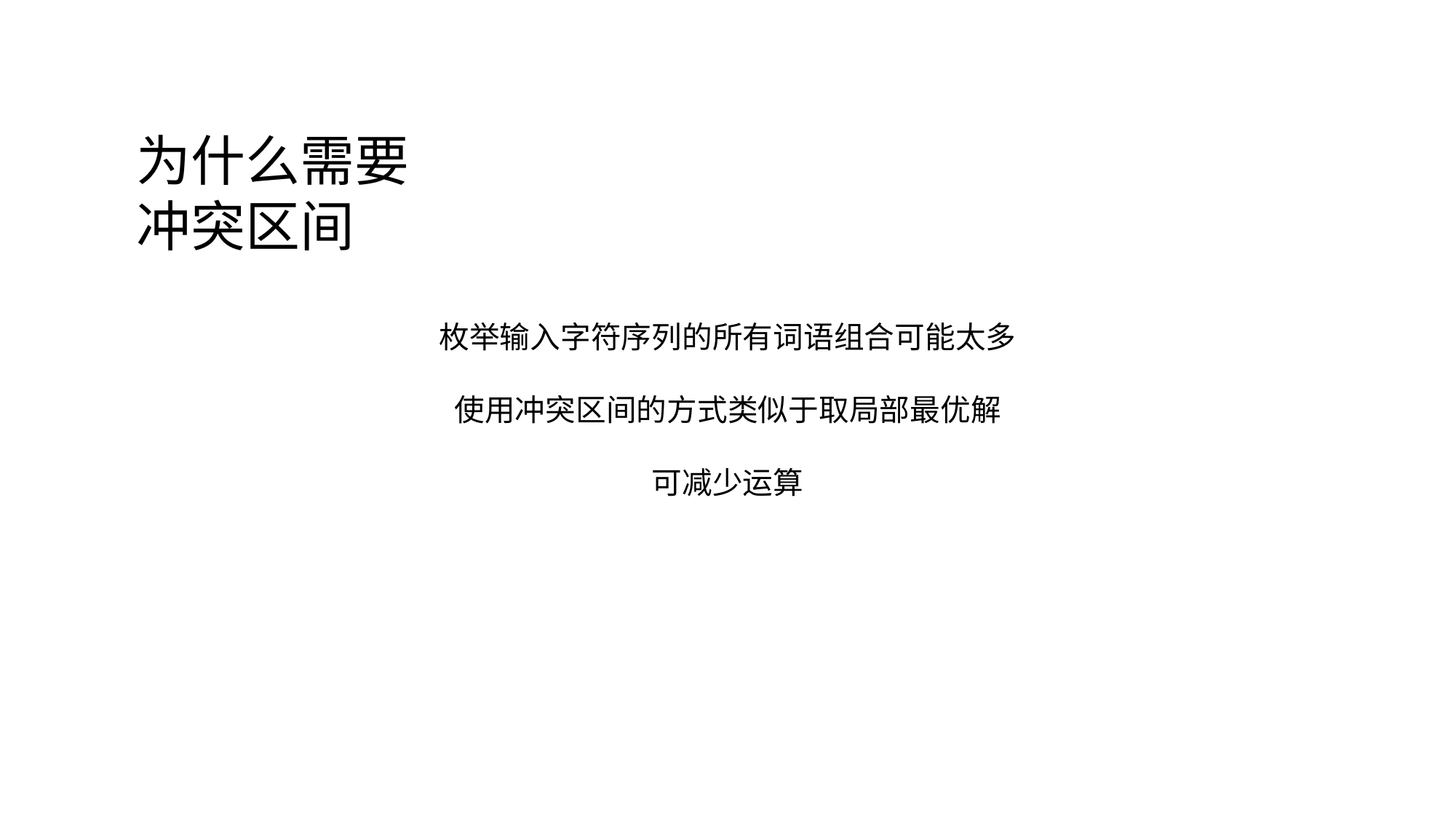

为什么需要冲突区间
枚举输入字符序列的所有词语组合可能太多

使用冲突区间的方式类似于取局部最优解

可减少运算